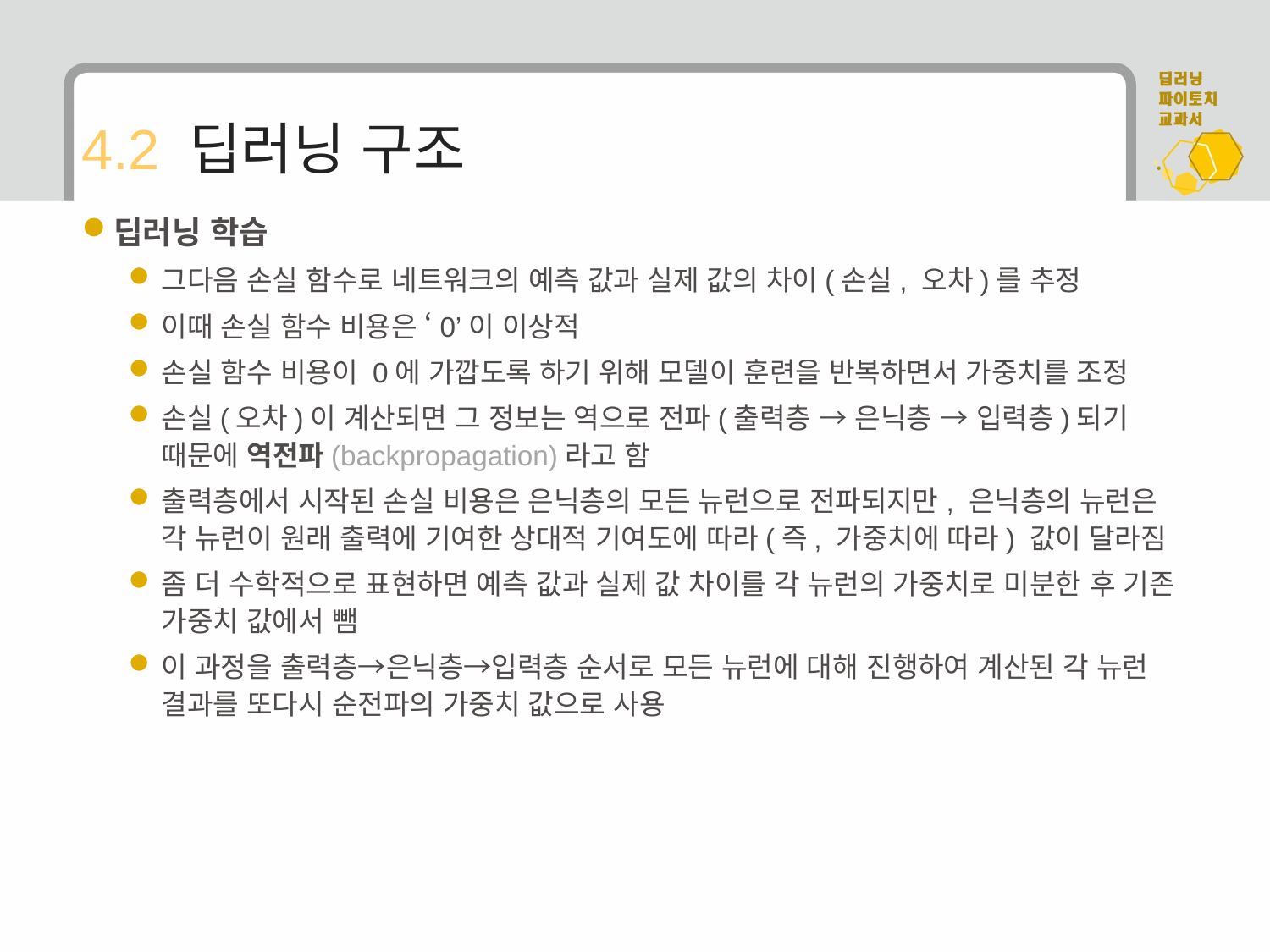

# 4.2 딥러닝 구조
딥러닝 학습
그다음 손실 함수로 네트워크의 예측 값과 실제 값의 차이(손실, 오차)를 추정
이때 손실 함수 비용은 ‘0’이 이상적
손실 함수 비용이 0에 가깝도록 하기 위해 모델이 훈련을 반복하면서 가중치를 조정
손실(오차)이 계산되면 그 정보는 역으로 전파(출력층 → 은닉층 → 입력층)되기 때문에 역전파(backpropagation)라고 함
출력층에서 시작된 손실 비용은 은닉층의 모든 뉴런으로 전파되지만, 은닉층의 뉴런은 각 뉴런이 원래 출력에 기여한 상대적 기여도에 따라(즉, 가중치에 따라) 값이 달라짐
좀 더 수학적으로 표현하면 예측 값과 실제 값 차이를 각 뉴런의 가중치로 미분한 후 기존 가중치 값에서 뺌
이 과정을 출력층→은닉층→입력층 순서로 모든 뉴런에 대해 진행하여 계산된 각 뉴런 결과를 또다시 순전파의 가중치 값으로 사용